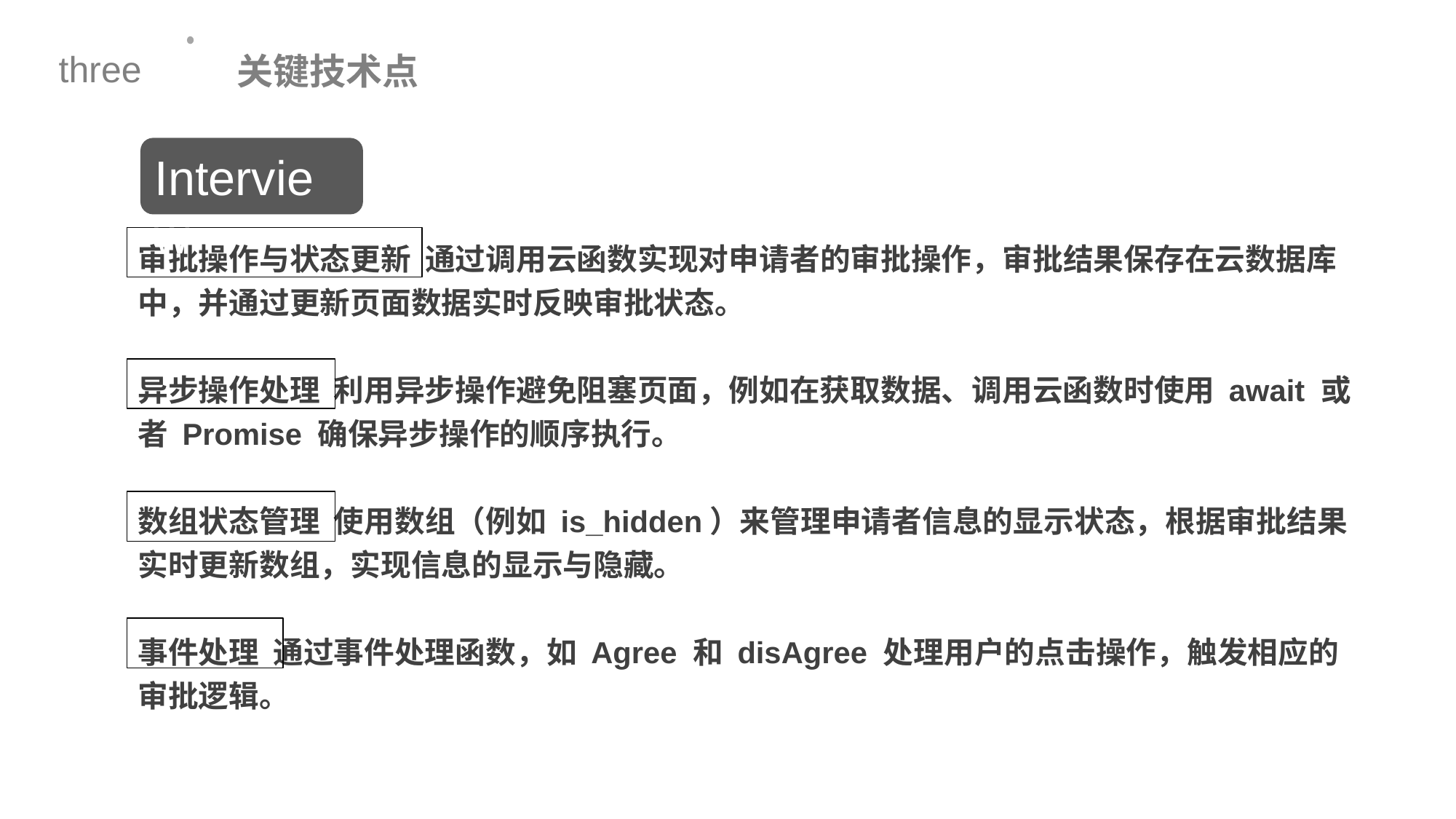

关键技术点

three
Interview
审批操作与状态更新  通过调用云函数实现对申请者的审批操作，审批结果保存在云数据库中，并通过更新页面数据实时反映审批状态。

异步操作处理  利用异步操作避免阻塞页面，例如在获取数据、调用云函数时使用 await 或者 Promise 确保异步操作的顺序执行。

数组状态管理  使用数组（例如 is_hidden）来管理申请者信息的显示状态，根据审批结果实时更新数组，实现信息的显示与隐藏。

事件处理  通过事件处理函数，如 Agree 和 disAgree 处理用户的点击操作，触发相应的审批逻辑。